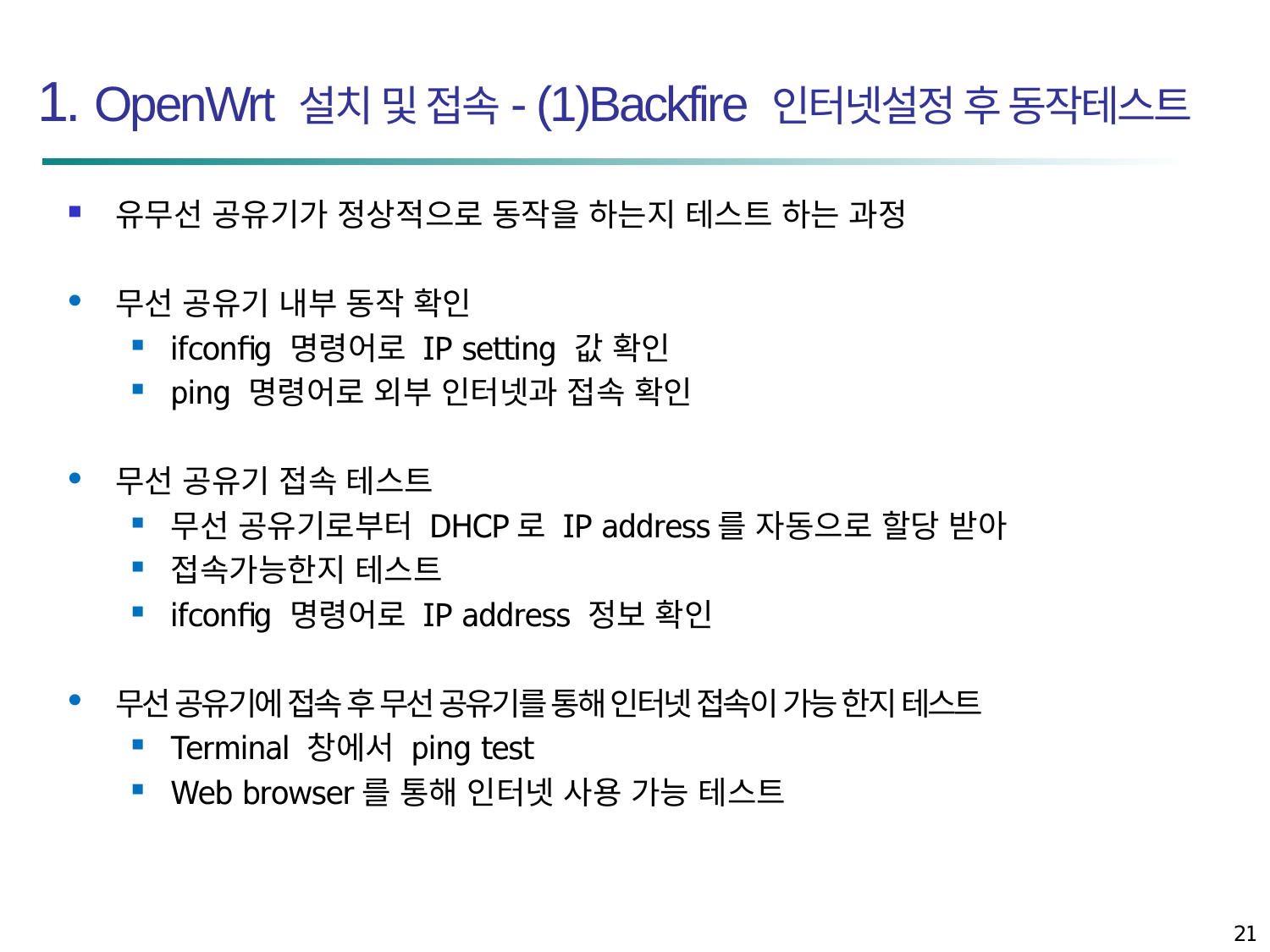

1. OpenWrt 설치 및 접속- (1)Backfire 인터넷설정 후 동작테스트
유무선 공유기가 정상적으로 동작을 하는지 테스트 하는 과정

무선 공유기 내부 동작 확인
ifconfig 명령어로 IP setting 값 확인
ping 명령어로 외부 인터넷과 접속 확인

무선 공유기 접속 테스트
무선 공유기로부터 DHCP로 IP address를 자동으로 할당 받아
접속가능한지 테스트
ifconfig 명령어로 IP address 정보 확인

무선 공유기에 접속 후 무선 공유기를 통해 인터넷 접속이 가능 한지 테스트
Terminal 창에서 ping test
Web browser를 통해 인터넷 사용 가능 테스트

21